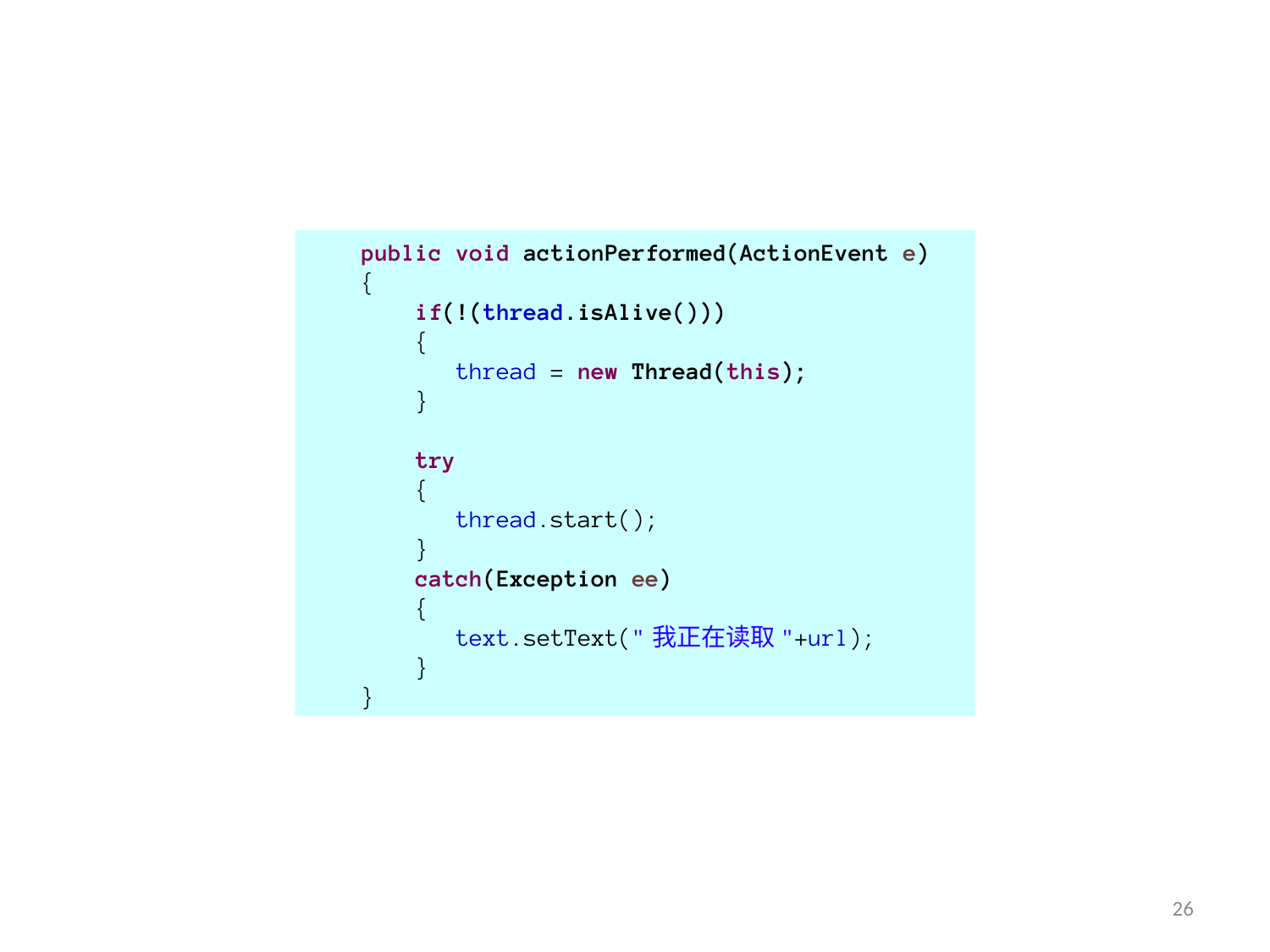

public void actionPerformed(ActionEvent e)
    {
        if(!(thread.isAlive()))
        {
           thread = new Thread(this);
        }

        try
        {
           thread.start();
        }
        catch(Exception ee)
        {
           text.setText("我正在读取"+url);
        }
    }
26